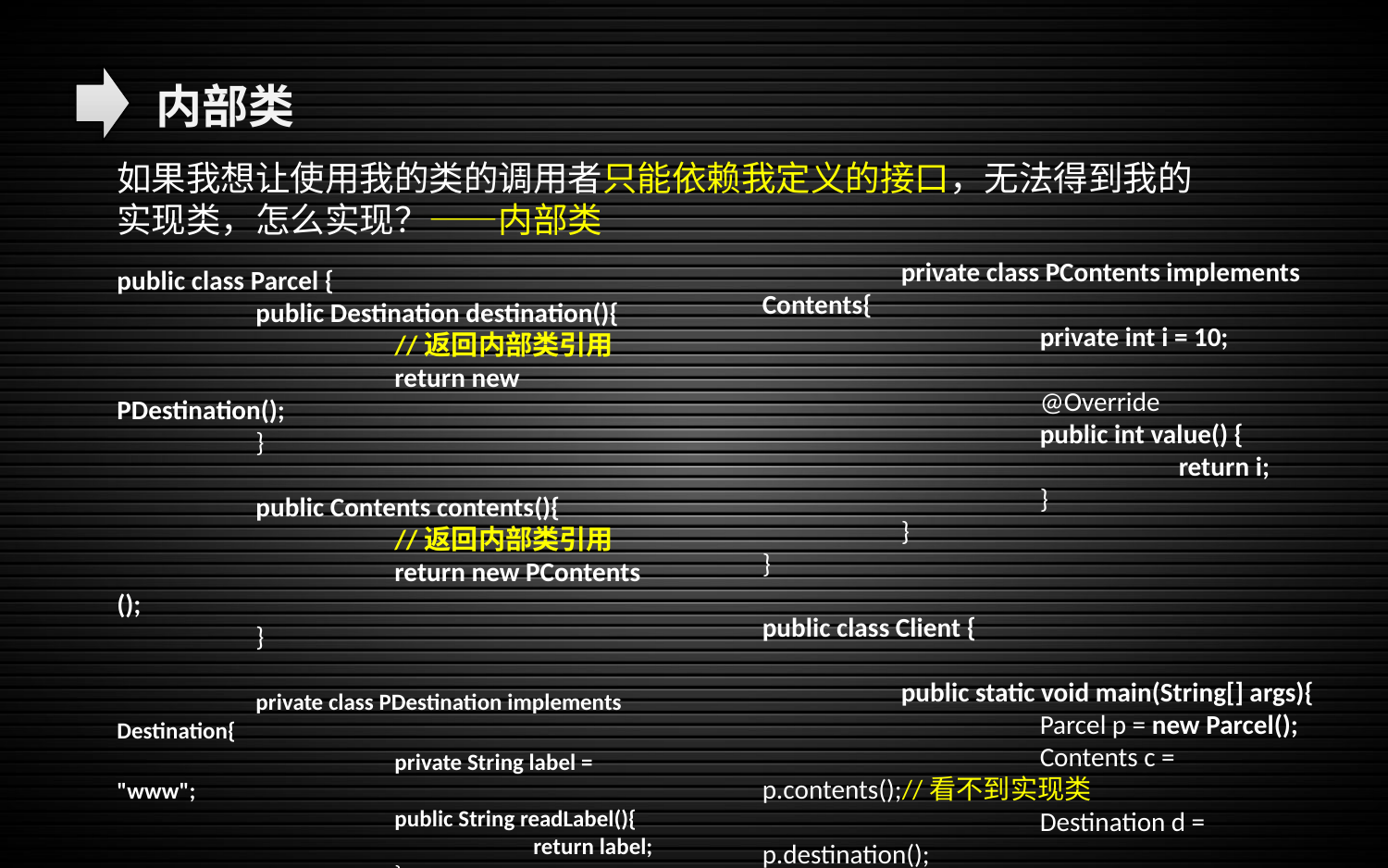

内部类
如果我想让使用我的类的调用者只能依赖我定义的接口，无法得到我的实现类，怎么实现？——内部类
	private class PContents implements Contents{
		private int i = 10;

		@Override
		public int value() {
			return i;
		}
	}
}

public class Client {

	public static void main(String[] args){
		Parcel p = new Parcel();
		Contents c = p.contents();//看不到实现类
		Destination d = p.destination();
	}
}
public class Parcel {
	public Destination destination(){
		//返回内部类引用
		return new PDestination();
	}

	public Contents contents(){
		//返回内部类引用
		return new PContents ();
	}

	private class PDestination implements Destination{
		private String label = "www";
		public String readLabel(){
			return label;
		}
	}